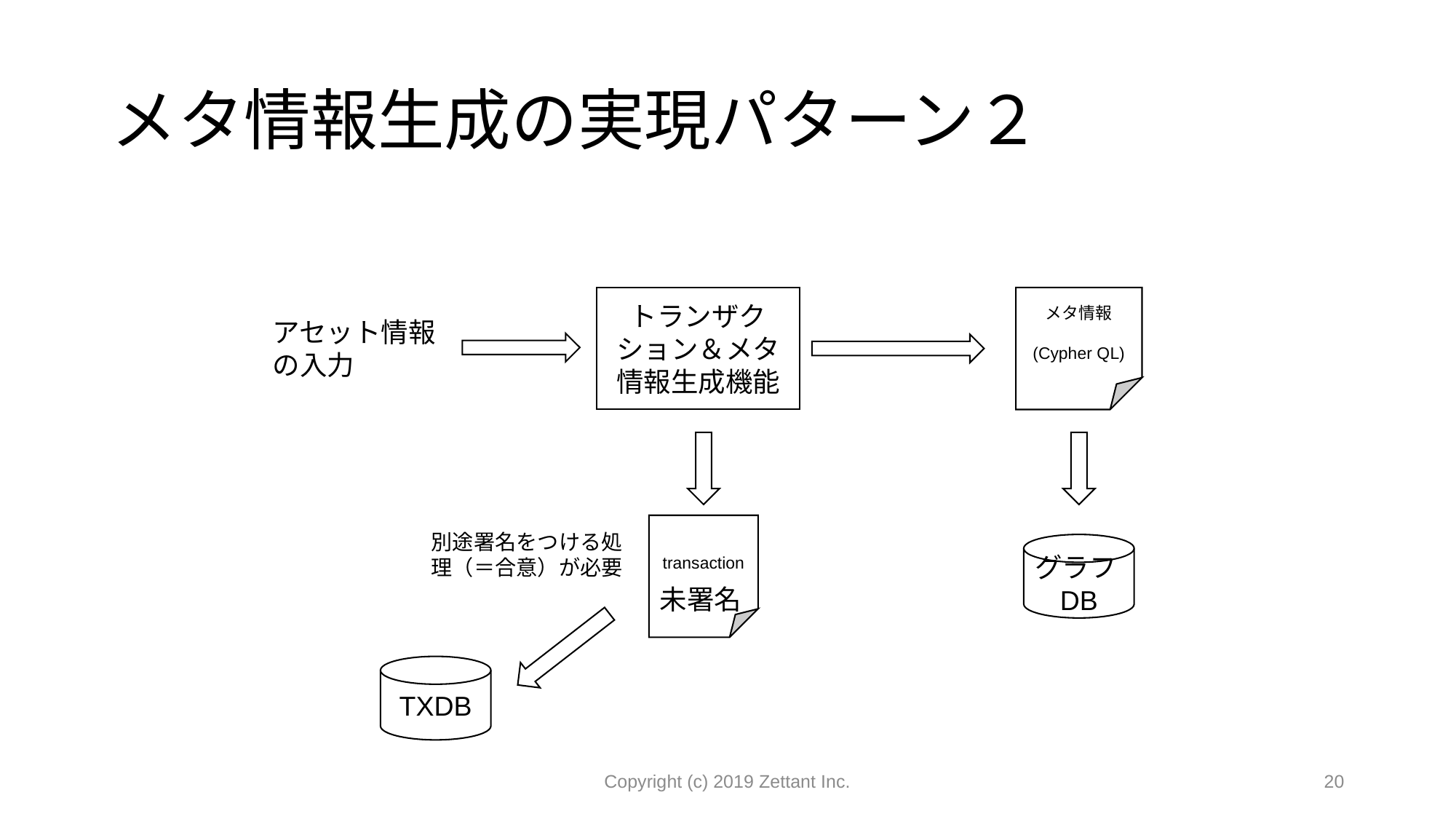

# メタ情報生成の実現パターン２
トランザクション＆メタ情報生成機能
メタ情報

(Cypher QL)
アセット情報の入力

transaction
別途署名をつける処理（＝合意）が必要
グラフDB
未署名

TXDB
Copyright (c) 2019 Zettant Inc.
20